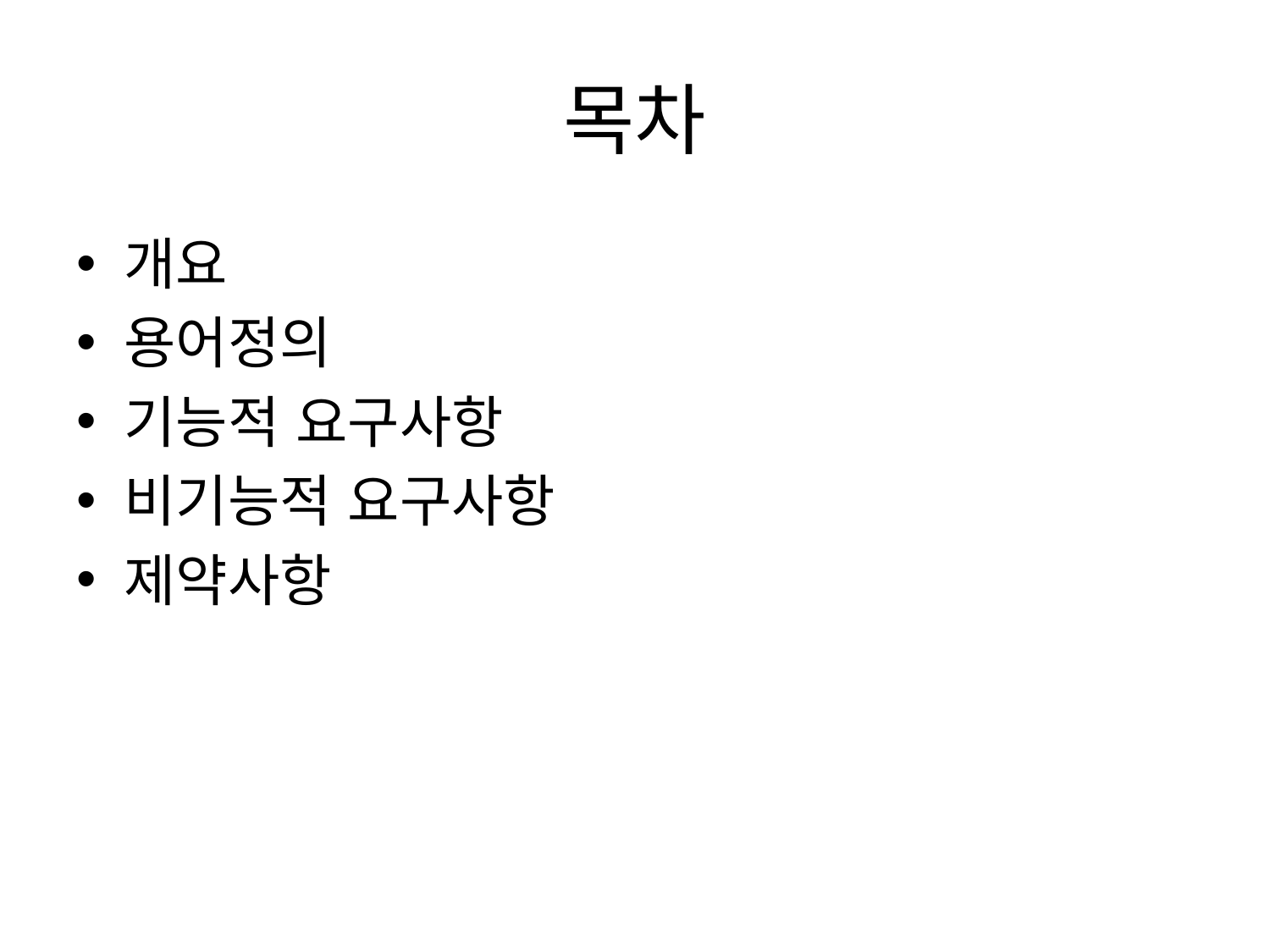

# 목차
개요
용어정의
기능적 요구사항
비기능적 요구사항
제약사항